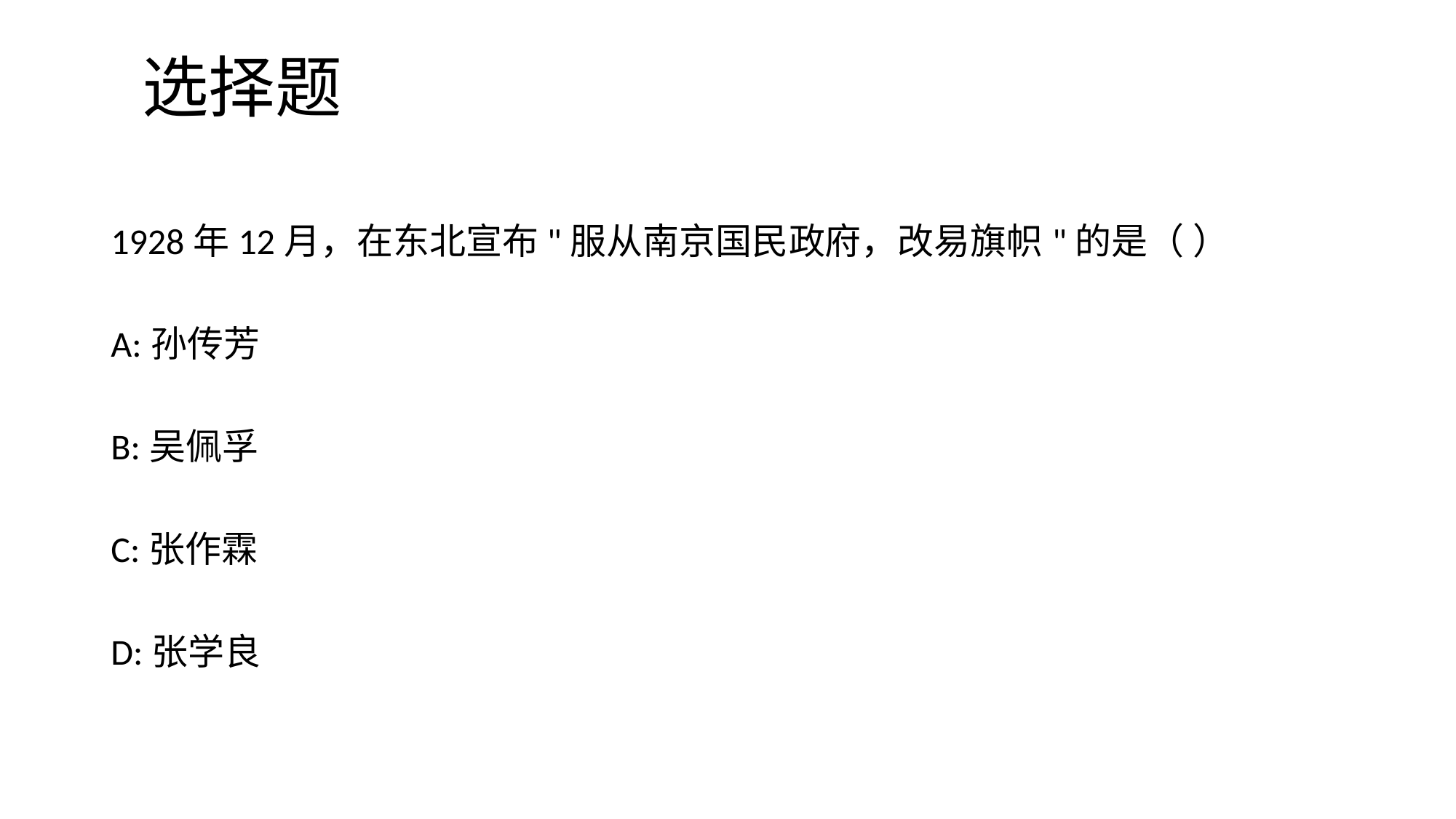

# 选择题
1928年12月，在东北宣布"服从南京国民政府，改易旗帜"的是（ ）
A:孙传芳
B:吴佩孚
C:张作霖
D:张学良